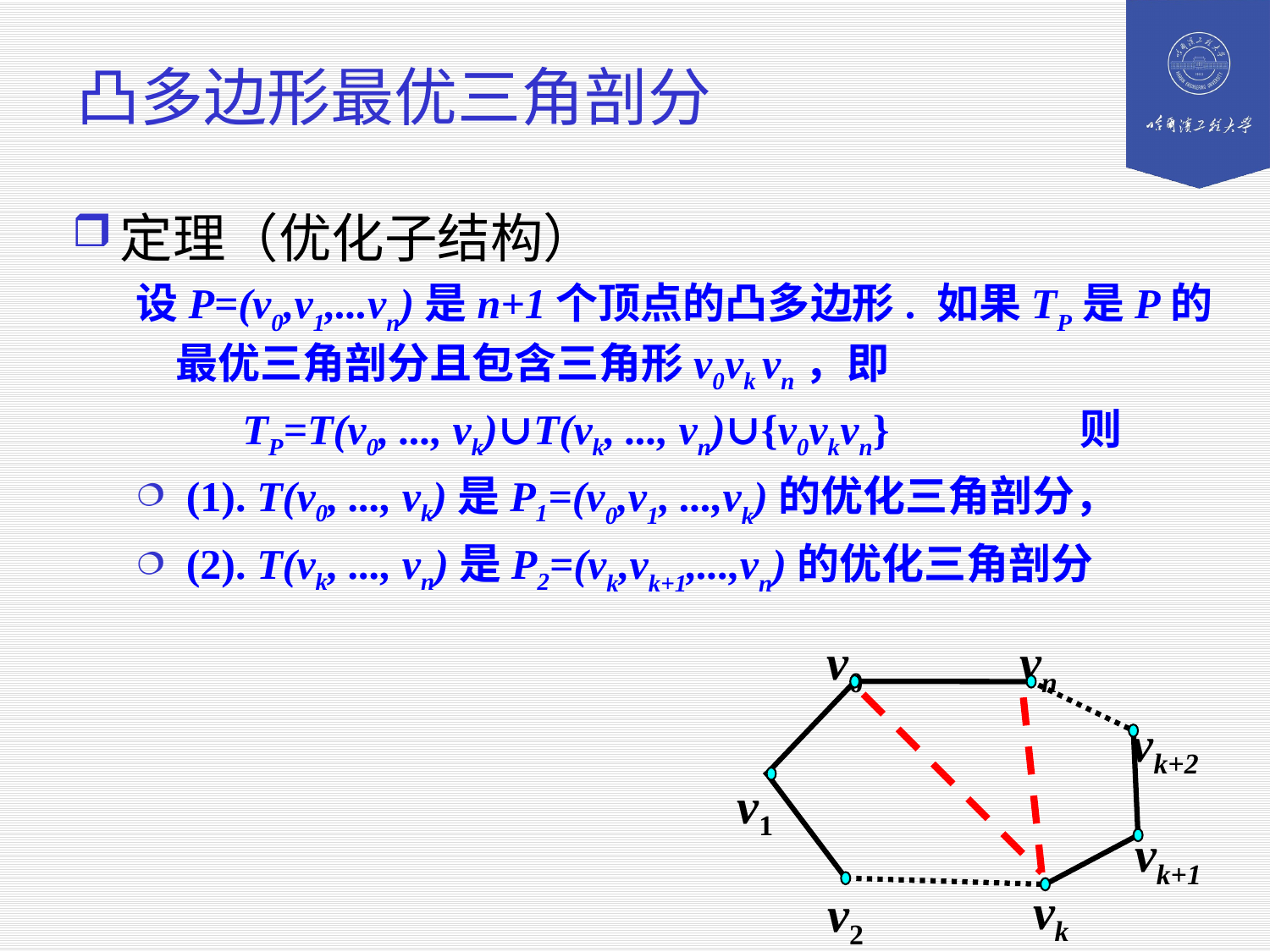

# 凸多边形最优三角剖分
定理（优化子结构）
设P=(v0,v1,...vn)是n+1个顶点的凸多边形. 如果TP是P的最优三角剖分且包含三角形v0vk vn，即
         TP=T(v0, ..., vk)∪T(vk, ..., vn)∪{v0vkvn}                 则
 (1). T(v0, ..., vk)是P1=(v0,v1, ...,vk)的优化三角剖分，
 (2). T(vk, ..., vn)是P2=(vk,vk+1,...,vn)的优化三角剖分
v0
vn

vk+2

v1

vk+1

vk
v2